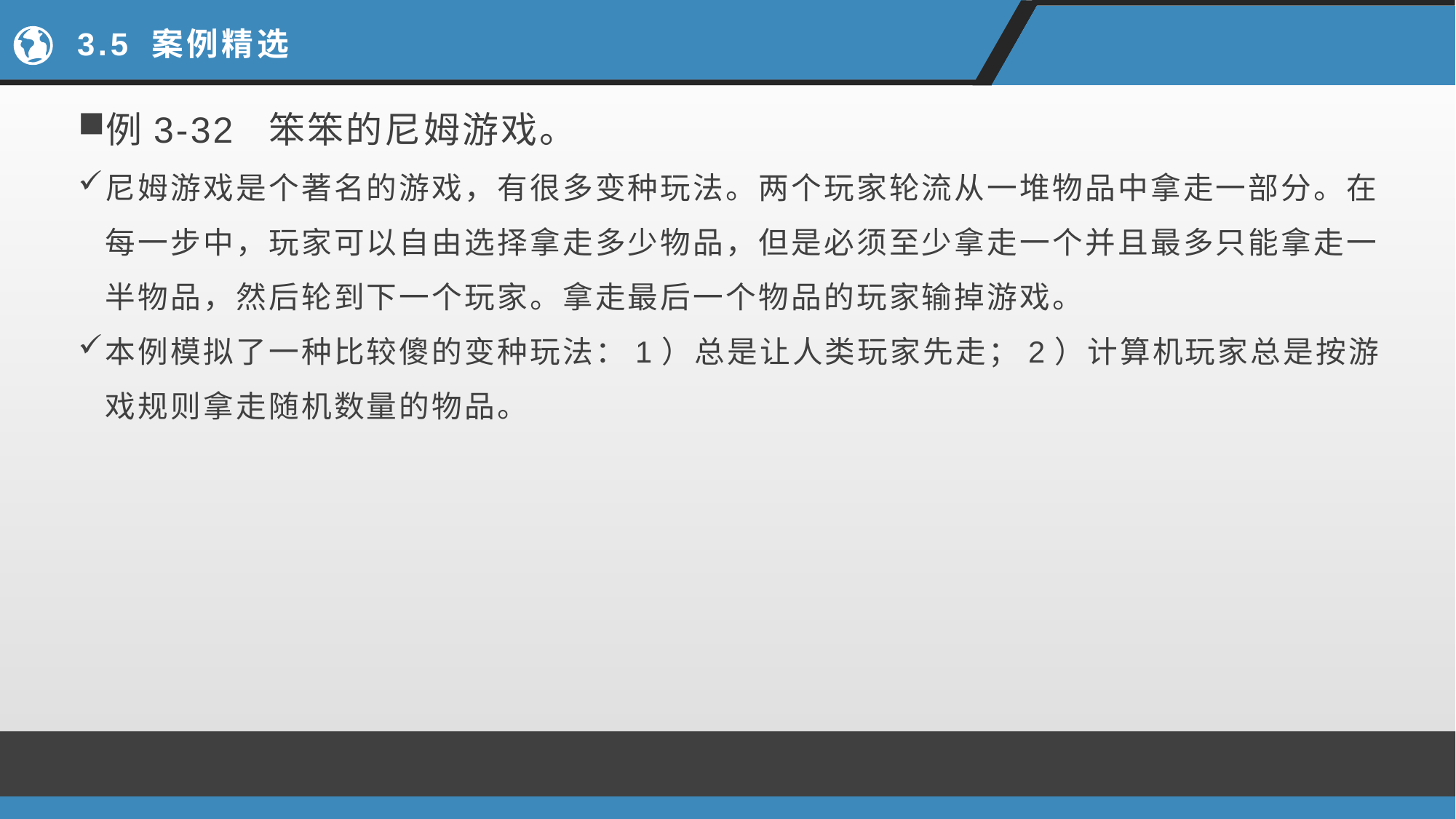

# 3.5 案例精选

例3-32  笨笨的尼姆游戏。
尼姆游戏是个著名的游戏，有很多变种玩法。两个玩家轮流从一堆物品中拿走一部分。在每一步中，玩家可以自由选择拿走多少物品，但是必须至少拿走一个并且最多只能拿走一半物品，然后轮到下一个玩家。拿走最后一个物品的玩家输掉游戏。
本例模拟了一种比较傻的变种玩法：1）总是让人类玩家先走；2）计算机玩家总是按游戏规则拿走随机数量的物品。